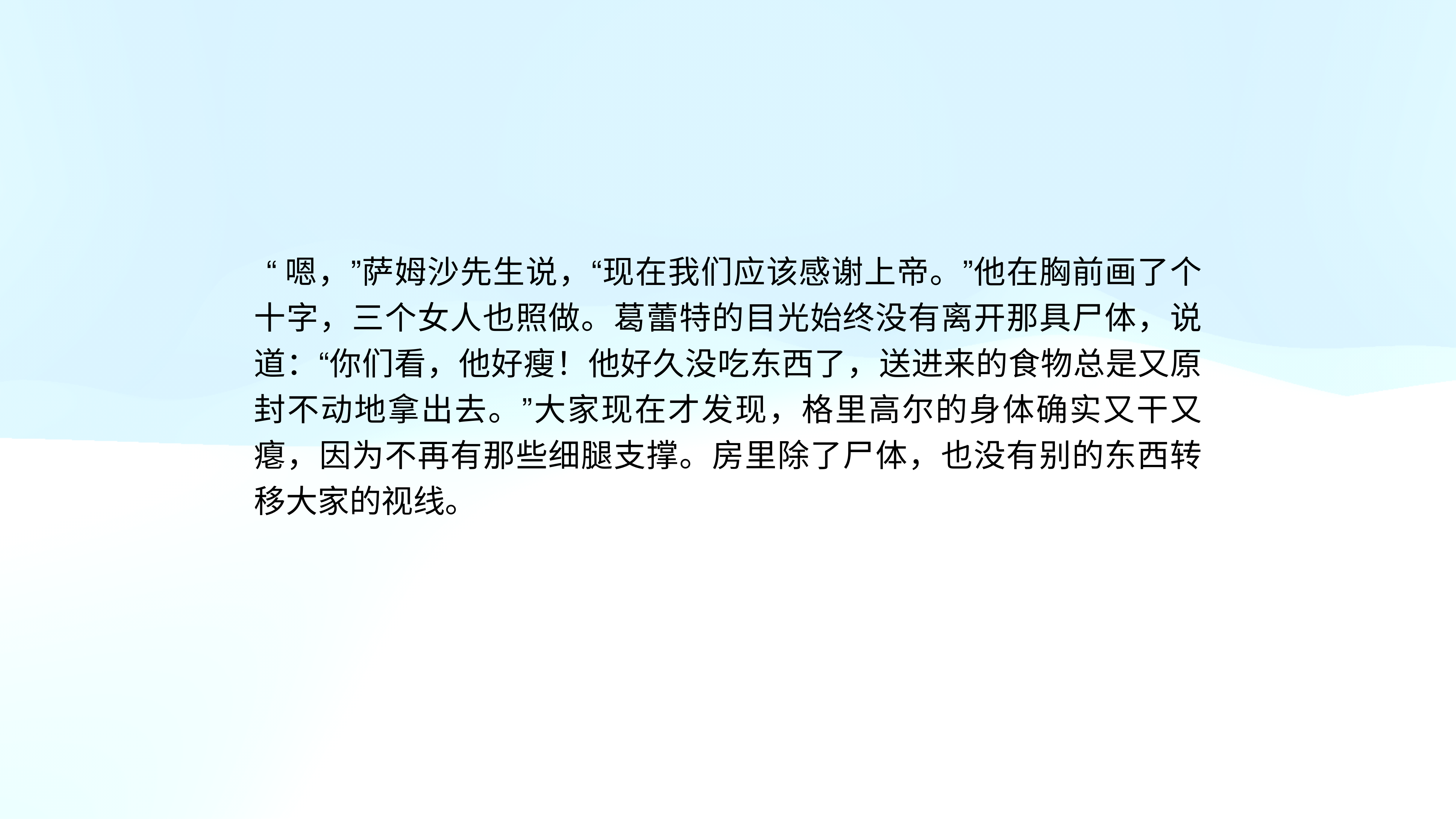

“嗯，”萨姆沙先生说，“现在我们应该感谢上帝。”他在胸前画了个十字，三个女人也照做。葛蕾特的目光始终没有离开那具尸体，说道：“你们看，他好瘦！他好久没吃东西了，送进来的食物总是又原封不动地拿出去。”大家现在才发现，格里高尔的身体确实又干又瘪，因为不再有那些细腿支撑。房里除了尸体，也没有别的东西转移大家的视线。